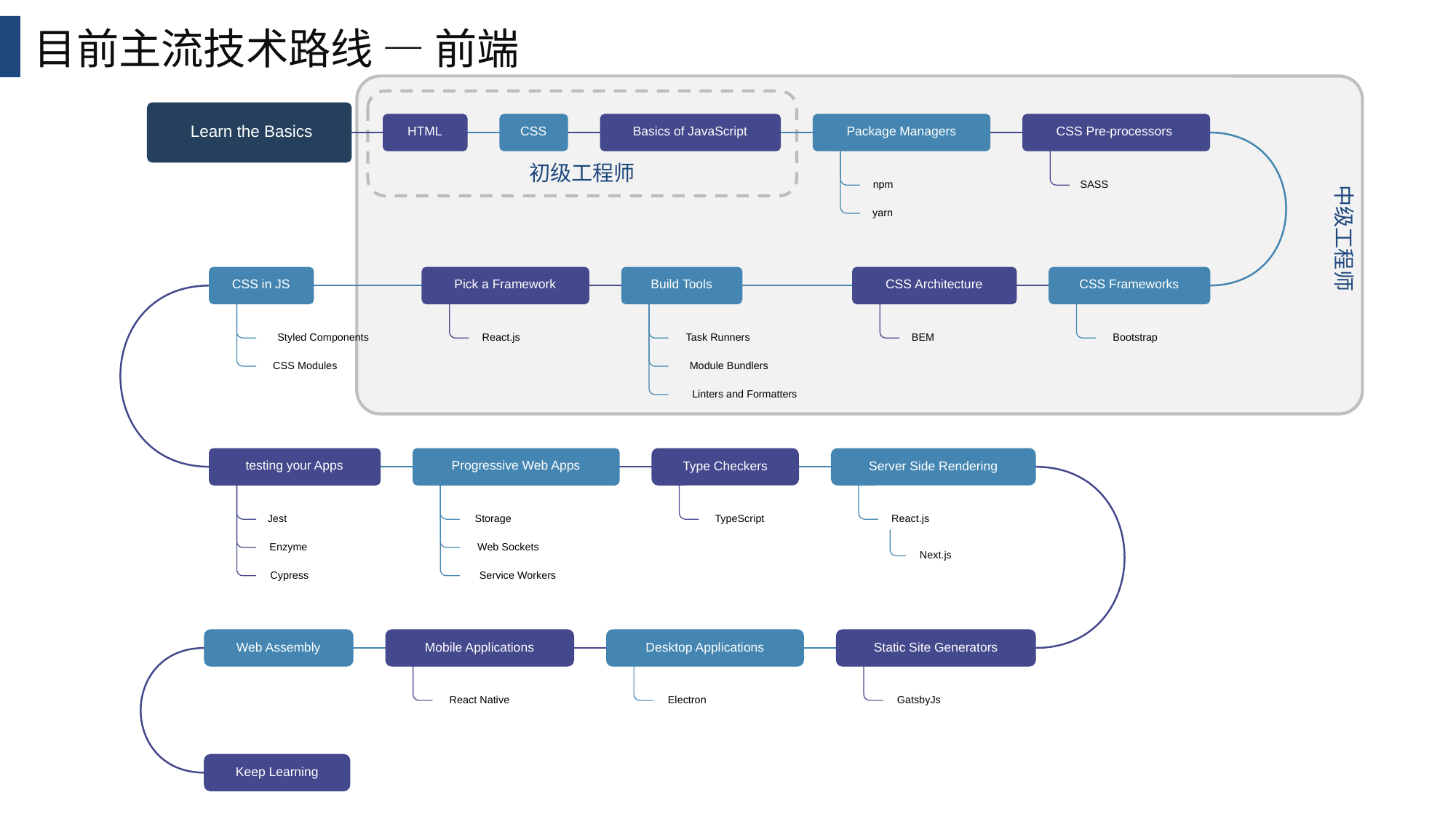

目前主流技术路线 — 前端

 Learn the Basics
HTML
CSS
Basics of JavaScript
Package Managers
CSS Pre-processors

npm
SASS

yarn

CSS in JS
Pick a Framework
Build Tools
CSS Architecture
CSS Frameworks

Styled Components
React.js
Task Runners
BEM
Bootstrap

CSS Modules
Module Bundlers

Linters and Formatters
testing your Apps
Progressive Web Apps
Type Checkers
Server Side Rendering

Jest
Storage
TypeScript
React.js

Enzyme
Web Sockets

Next.js

Cypress
Service Workers
Web Assembly
Mobile Applications
Desktop Applications
Static Site Generators

React Native
Electron
GatsbyJs

Keep Learning
初级工程师
中级工程师